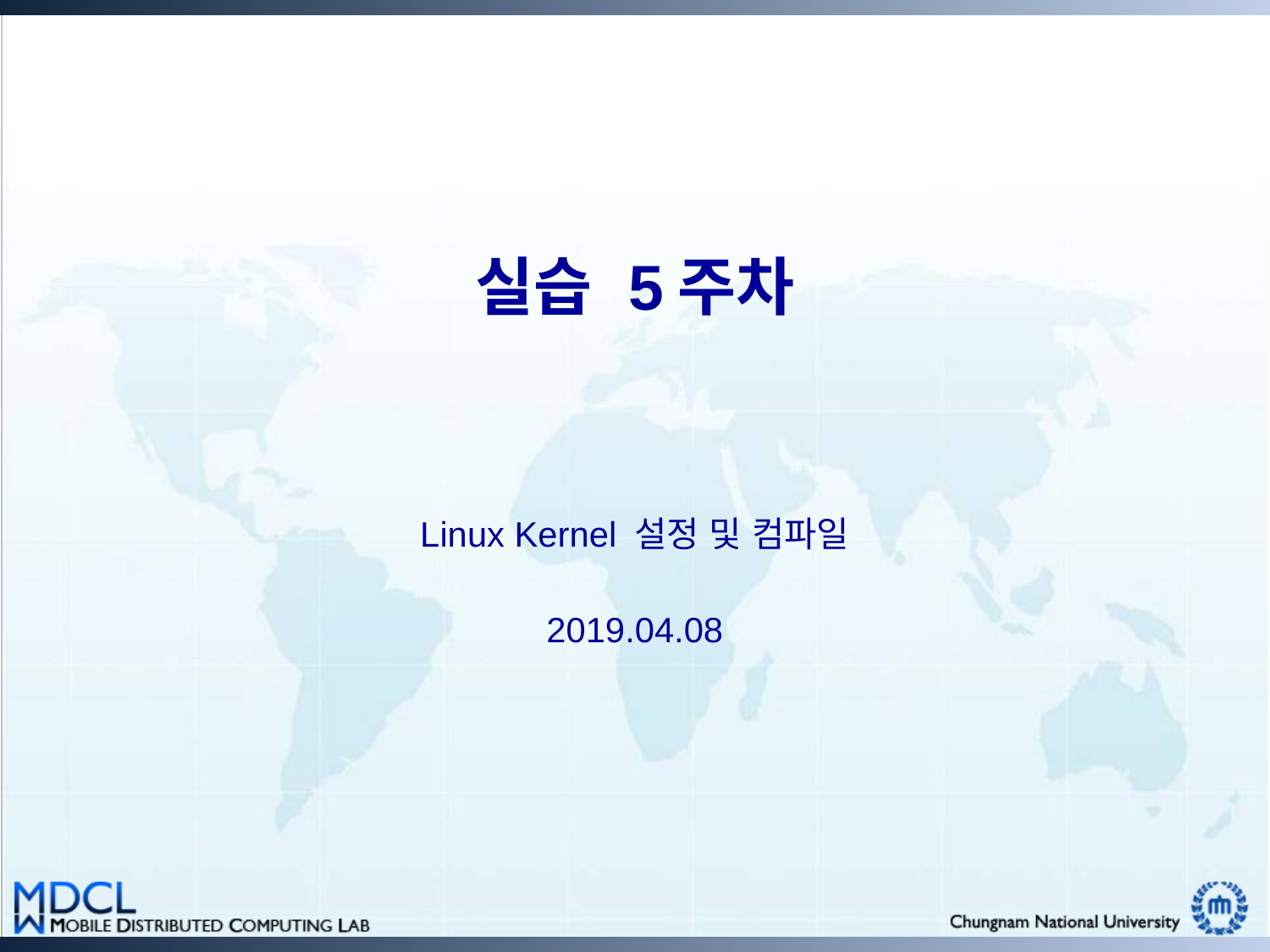

# 실습 5주차
Linux Kernel 설정 및 컴파일

2019.04.08